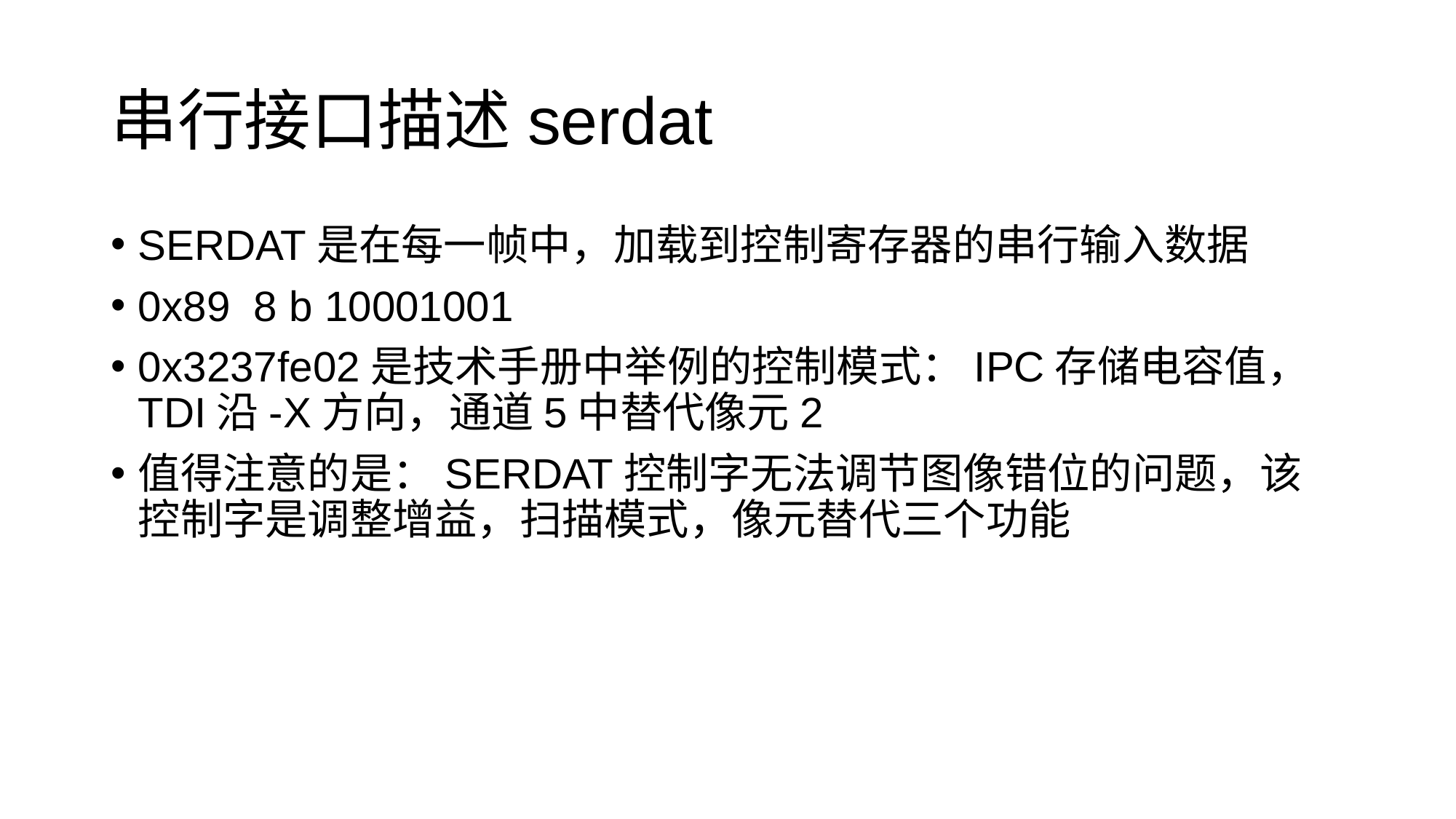

# 串行接口描述serdat
SERDAT是在每一帧中，加载到控制寄存器的串行输入数据
0x89  8 b 10001001
0x3237fe02是技术手册中举例的控制模式：IPC存储电容值，TDI沿-X方向，通道5中替代像元2
值得注意的是：SERDAT控制字无法调节图像错位的问题，该控制字是调整增益，扫描模式，像元替代三个功能